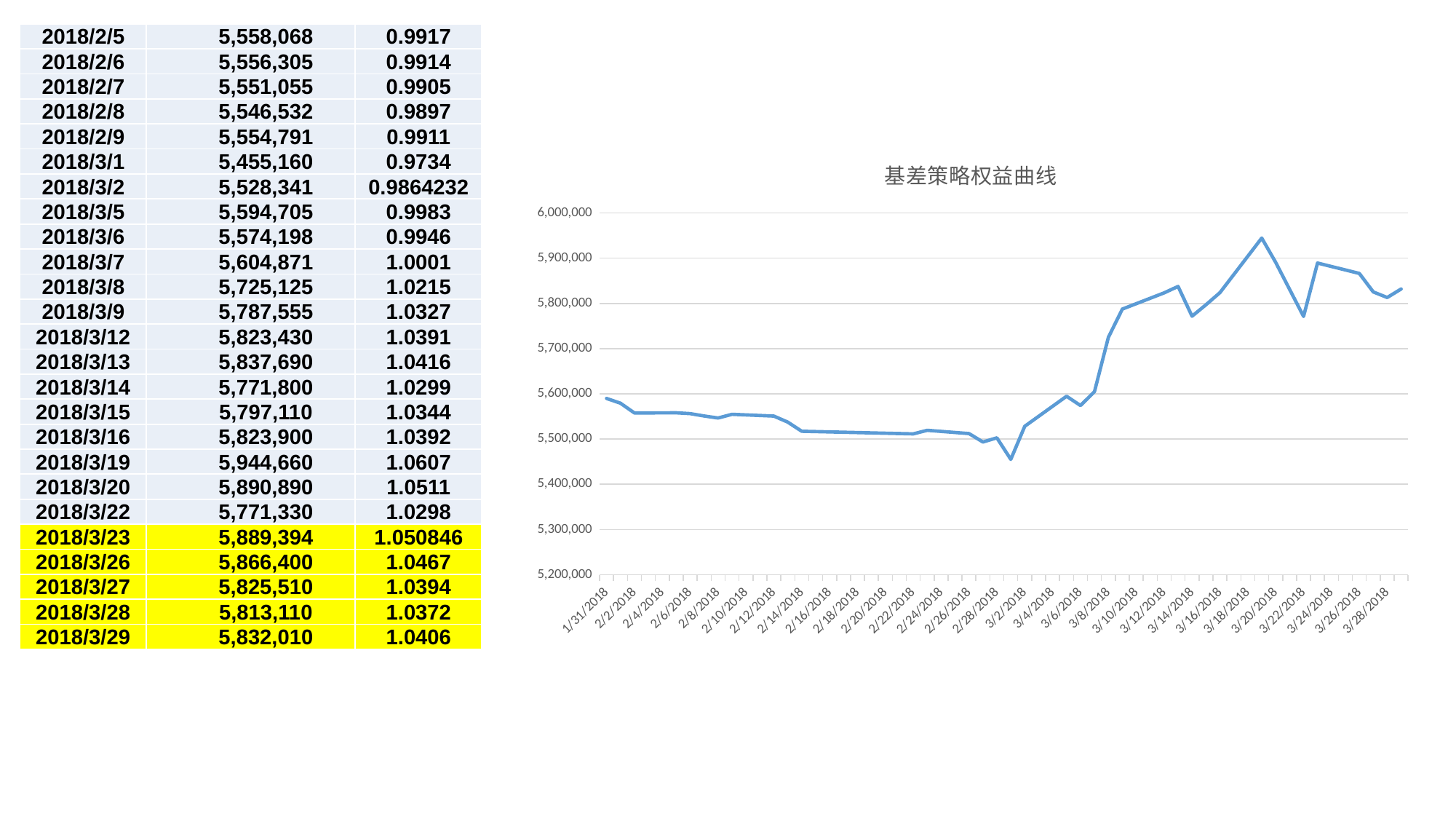

| 2018/2/5 | 5,558,068 | 0.9917 |
| --- | --- | --- |
| 2018/2/6 | 5,556,305 | 0.9914 |
| 2018/2/7 | 5,551,055 | 0.9905 |
| 2018/2/8 | 5,546,532 | 0.9897 |
| 2018/2/9 | 5,554,791 | 0.9911 |
| 2018/3/1 | 5,455,160 | 0.9734 |
| 2018/3/2 | 5,528,341 | 0.9864232 |
| 2018/3/5 | 5,594,705 | 0.9983 |
| 2018/3/6 | 5,574,198 | 0.9946 |
| 2018/3/7 | 5,604,871 | 1.0001 |
| 2018/3/8 | 5,725,125 | 1.0215 |
| 2018/3/9 | 5,787,555 | 1.0327 |
| 2018/3/12 | 5,823,430 | 1.0391 |
| 2018/3/13 | 5,837,690 | 1.0416 |
| 2018/3/14 | 5,771,800 | 1.0299 |
| 2018/3/15 | 5,797,110 | 1.0344 |
| 2018/3/16 | 5,823,900 | 1.0392 |
| 2018/3/19 | 5,944,660 | 1.0607 |
| 2018/3/20 | 5,890,890 | 1.0511 |
| 2018/3/22 | 5,771,330 | 1.0298 |
| 2018/3/23 | 5,889,394 | 1.050846 |
| 2018/3/26 | 5,866,400 | 1.0467 |
| 2018/3/27 | 5,825,510 | 1.0394 |
| 2018/3/28 | 5,813,110 | 1.0372 |
| 2018/3/29 | 5,832,010 | 1.0406 |

### Chart: 基差策略权益曲线

| Category |  |
|---|---|
| 43131 | 5589832.0 |
| 43132 | 5579241.0 |
| 43133 | 5557681.0 |
| 43136 | 5558068.0 |
| 43137 | 5556305.0 |
| 43138 | 5551055.0 |
| 43139 | 5546532.0 |
| 43140 | 5554791.0 |
| 43143 | 5550851.0 |
| 43144 | 5537479.0 |
| 43145 | 5517289.0 |
| 43153 | 5511469.0 |
| 43154 | 5519409.0 |
| 43157 | 5512178.0 |
| 43158 | 5493539.0 |
| 43159 | 5502709.0 |
| 43160 | 5455160.0 |
| 43161 | 5528341.0 |
| 43164 | 5594705.0 |
| 43165 | 5574198.0 |
| 43166 | 5604871.0 |
| 43167 | 5725125.0 |
| 43168 | 5787555.0 |
| 43171 | 5823430.0 |
| 43172 | 5837690.0 |
| 43173 | 5771800.0 |
| 43174 | 5797110.0 |
| 43175 | 5823900.0 |
| 43178 | 5944660.0 |
| 43179 | 5890890.0 |
| 43181 | 5771330.0 |
| 43182 | 5889394.0 |
| 43185 | 5866400.0 |
| 43186 | 5825510.0 |
| 43187 | 5813110.0 |
| 43188 | 5832010.0 |